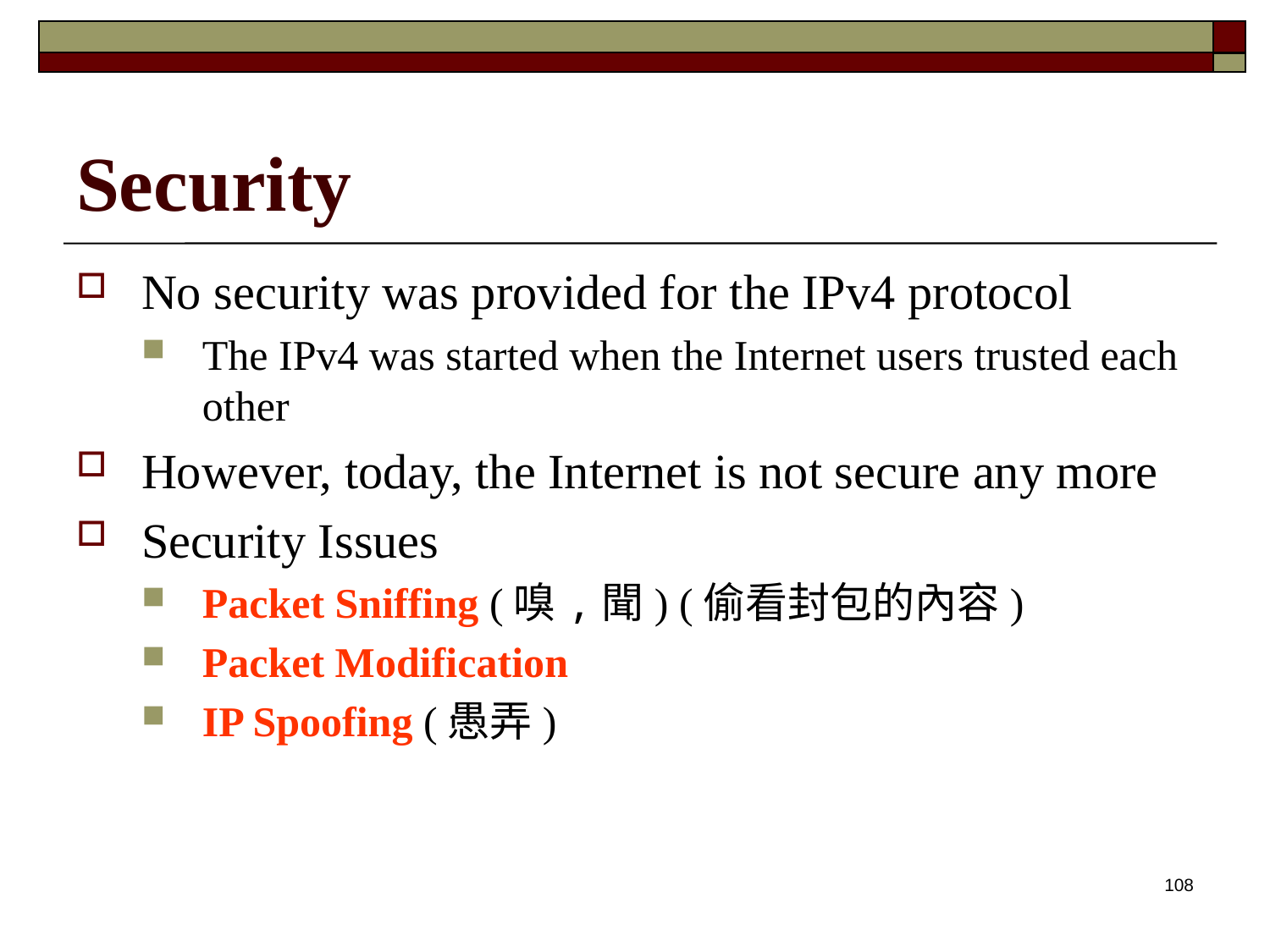

# Security
No security was provided for the IPv4 protocol
The IPv4 was started when the Internet users trusted each other
However, today, the Internet is not secure any more
Security Issues
Packet Sniffing (嗅,聞) (偷看封包的內容)
Packet Modification
IP Spoofing (愚弄)
108